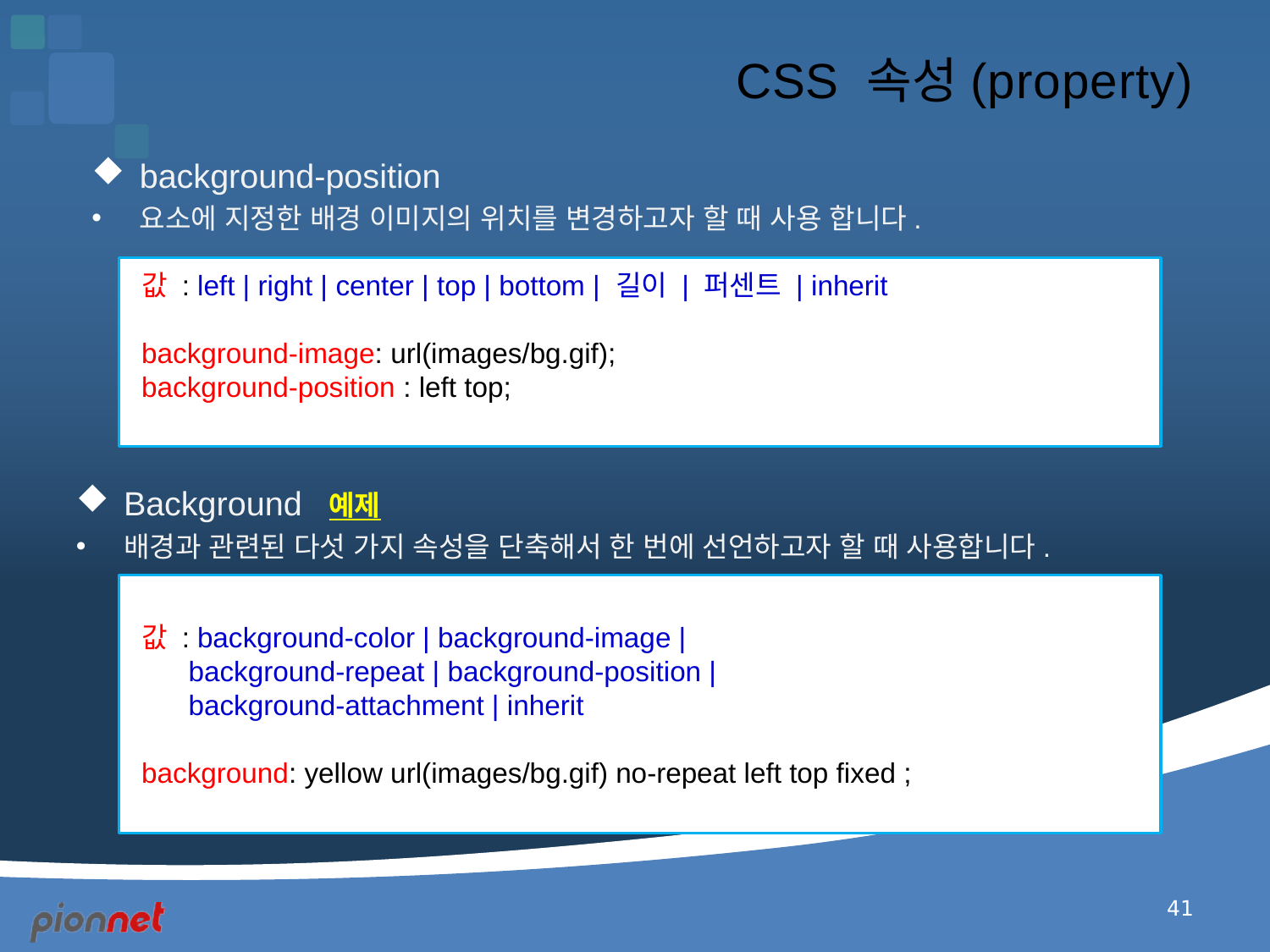

# CSS 속성(property)
background-position
요소에 지정한 배경 이미지의 위치를 변경하고자 할 때 사용 합니다.
값 : left | right | center | top | bottom | 길이 | 퍼센트 | inherit

background-image: url(images/bg.gif);
background-position : left top;

Background  예제
배경과 관련된 다섯 가지 속성을 단축해서 한 번에 선언하고자 할 때 사용합니다.
값 : background-color | background-image |
      background-repeat | background-position |
      background-attachment | inherit

background: yellow url(images/bg.gif) no-repeat left top fixed ;
41